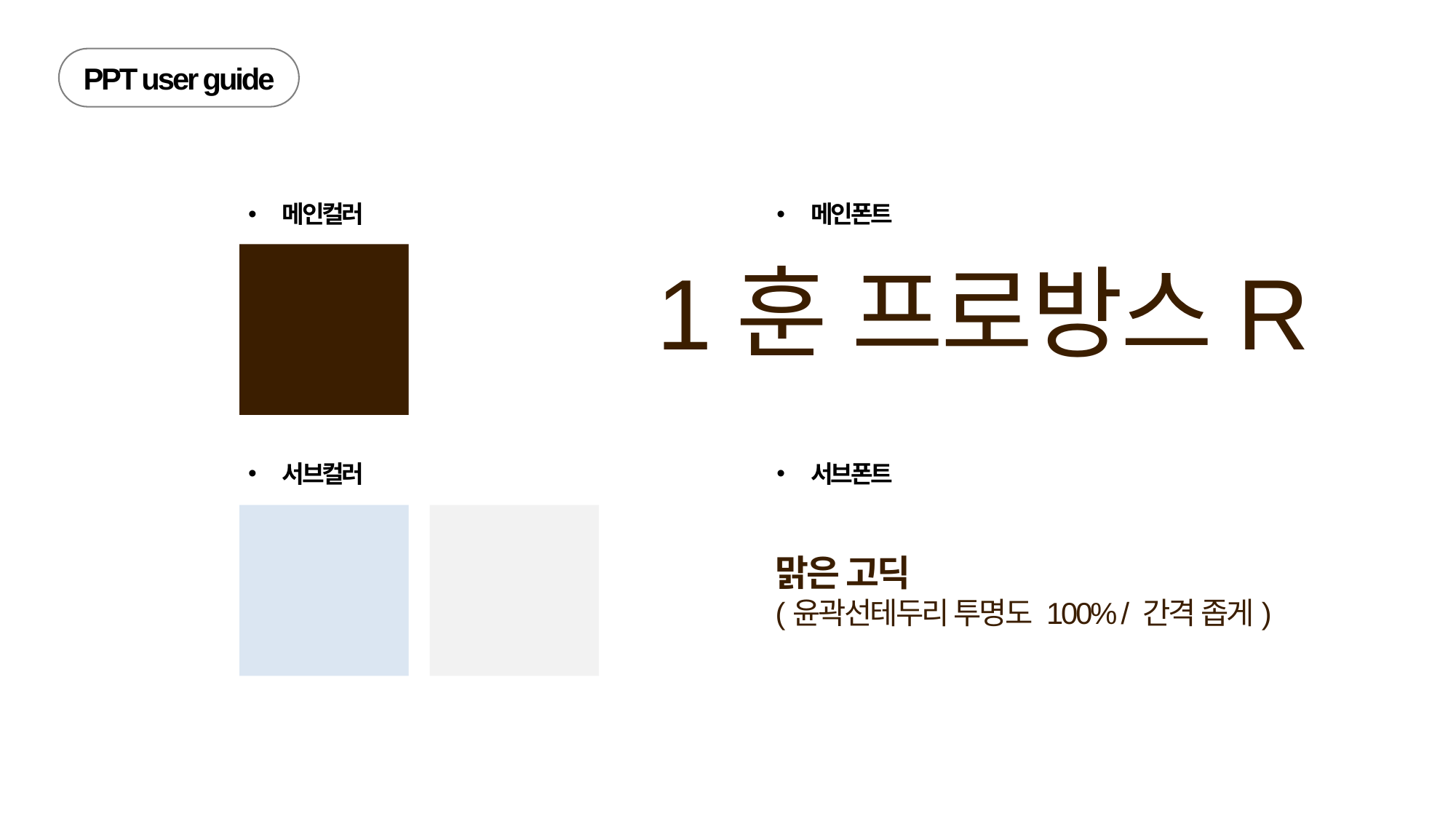

PPT user guide
메인컬러
메인폰트

1훈 프로방스R
서브컬러
서브폰트

맑은 고딕
(윤곽선테두리 투명도 100% / 간격 좁게)